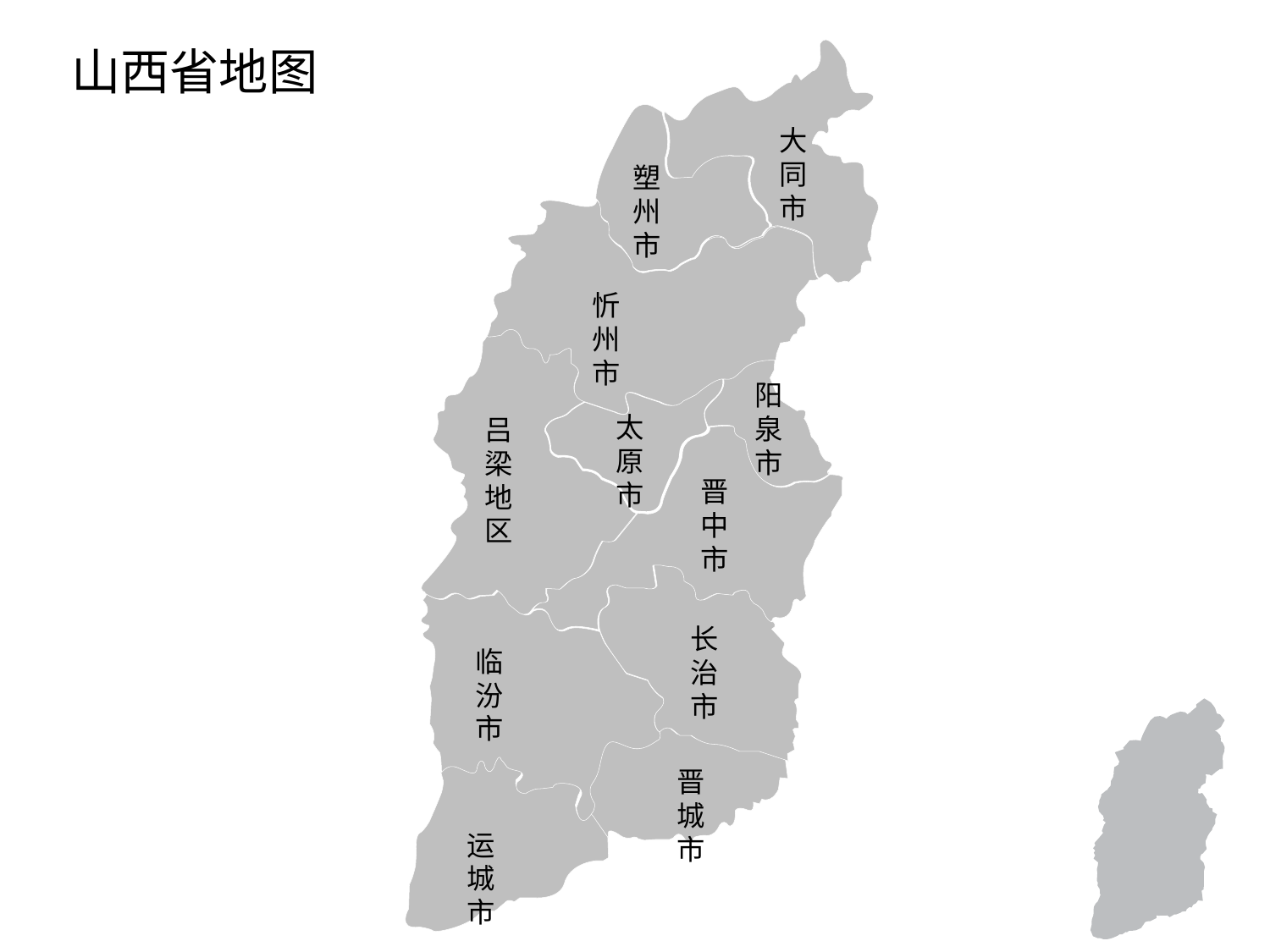

大同市

塑州市

忻州市

阳泉市

太原市

吕梁地区

晋中市

长治市

临汾市

晋城市

运城市

# 山西省地图